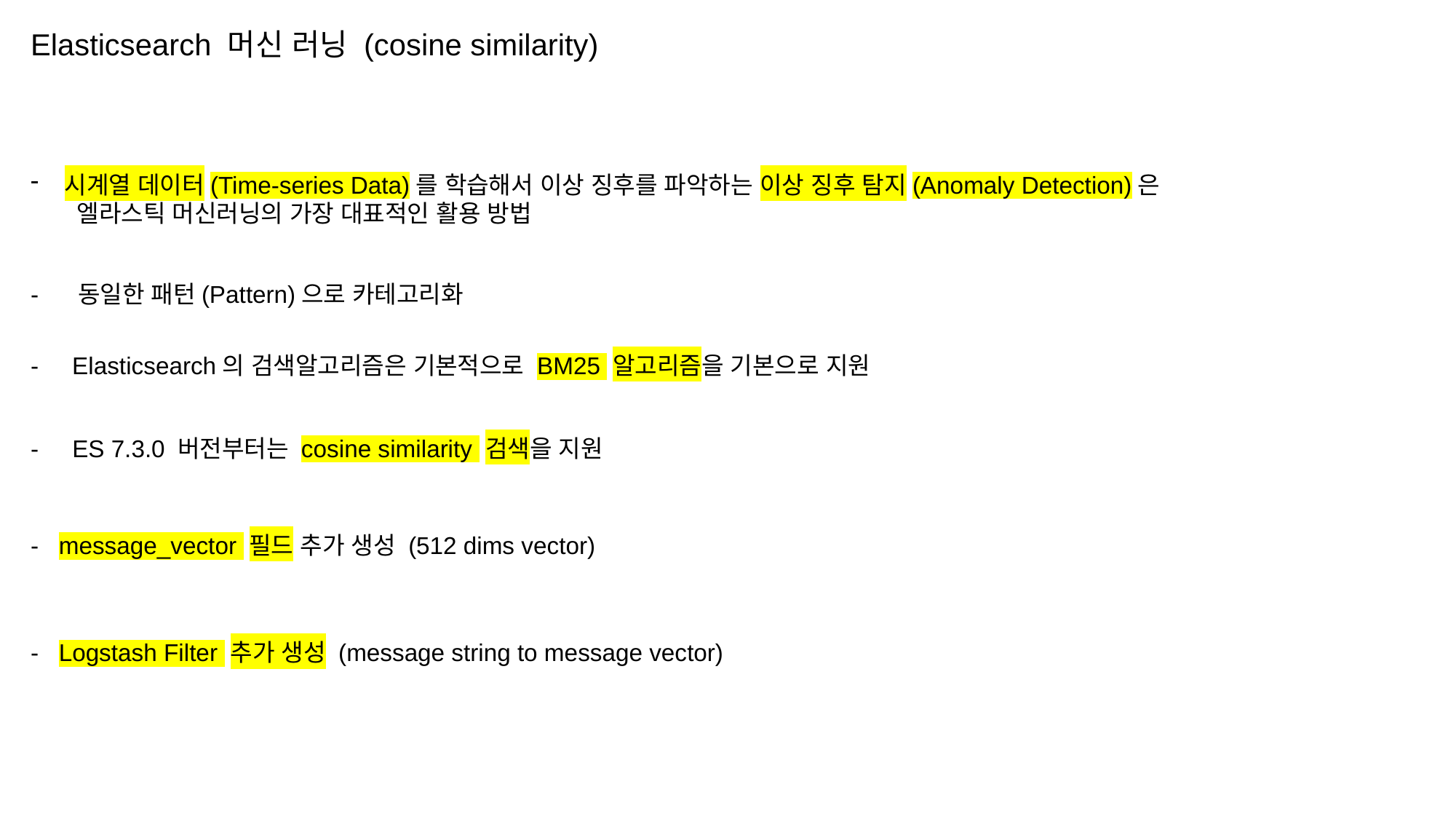

Elasticsearch 머신 러닝 (cosine similarity)
시계열 데이터(Time-series Data)를 학습해서 이상 징후를 파악하는 이상 징후 탐지(Anomaly Detection)은
      엘라스틱 머신러닝의 가장 대표적인 활용 방법
-     동일한 패턴(Pattern)으로 카테고리화
-     Elasticsearch의 검색알고리즘은 기본적으로 BM25 알고리즘을 기본으로 지원
-     ES 7.3.0 버전부터는 cosine similarity 검색을 지원
-   message_vector 필드 추가 생성 (512 dims vector)
-   Logstash Filter 추가 생성 (message string to message vector)